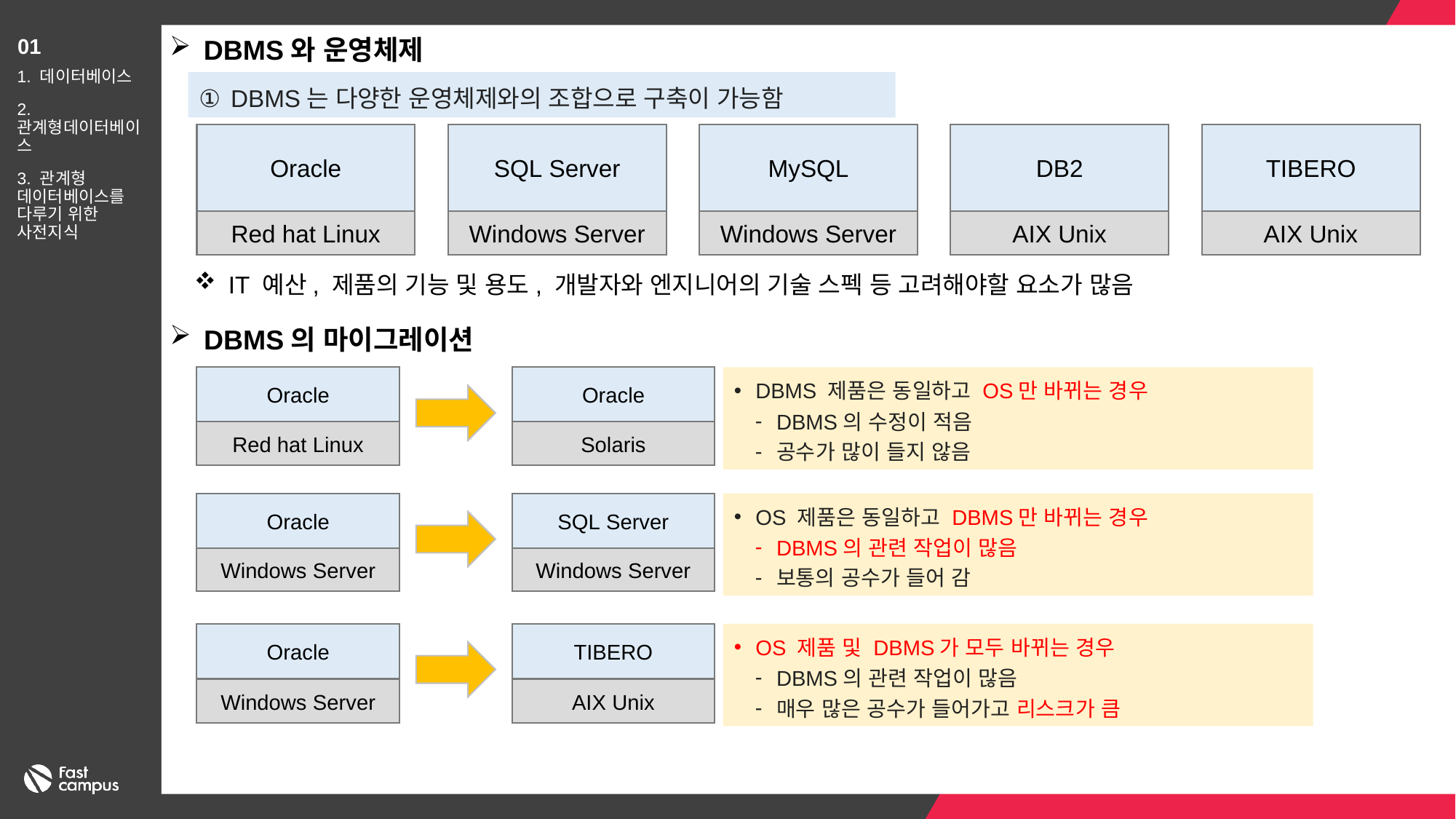

DBMS와 운영체제
01
1. 데이터베이스
2. 관계형데이터베이스
3. 관계형 데이터베이스를  다루기 위한 사전지식

DBMS는 다양한 운영체제와의 조합으로 구축이 가능함
MySQL
DB2
TIBERO
SQL Server
Oracle
Windows Server
AIX Unix
AIX Unix
Windows Server
Red hat Linux
IT 예산, 제품의 기능 및 용도, 개발자와 엔지니어의 기술 스펙 등 고려해야할 요소가 많음
DBMS의 마이그레이션
Oracle
Oracle
DBMS 제품은 동일하고 OS만 바뀌는 경우
DBMS의 수정이 적음
공수가 많이 들지 않음

Red hat Linux
Solaris
Oracle
SQL Server
OS 제품은 동일하고 DBMS만 바뀌는 경우
DBMS의 관련 작업이 많음
보통의 공수가 들어 감

Windows Server
Windows Server
Oracle
TIBERO
OS 제품 및 DBMS가 모두 바뀌는 경우
DBMS의 관련 작업이 많음
매우 많은 공수가 들어가고 리스크가 큼

Windows Server
AIX Unix